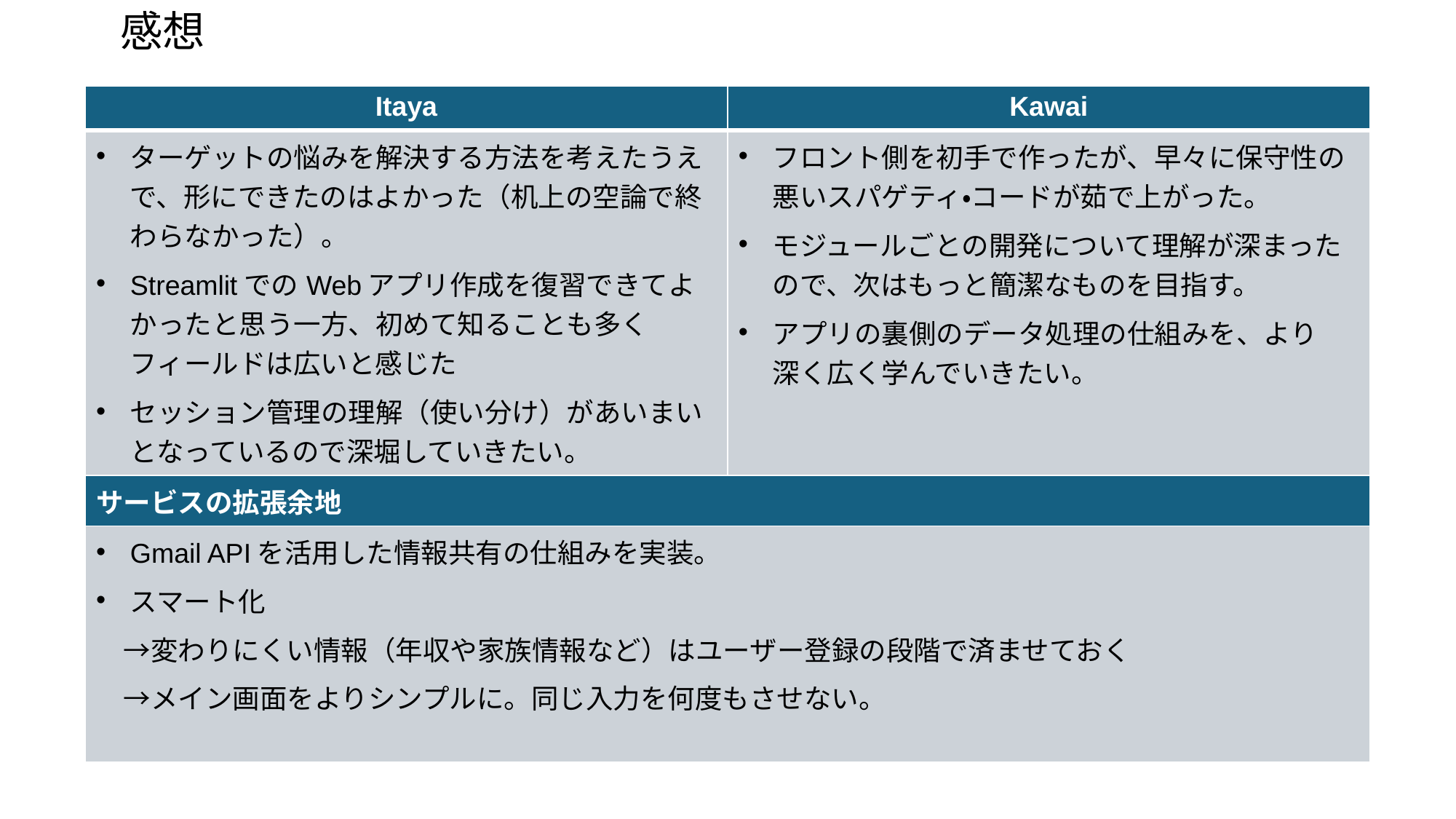

# 感想
| Itaya | Kawai |
| --- | --- |
| ターゲットの悩みを解決する方法を考えたうえで、形にできたのはよかった（机上の空論で終わらなかった）。 StreamlitでのWebアプリ作成を復習できてよかったと思う一方、初めて知ることも多くフィールドは広いと感じた セッション管理の理解（使い分け）があいまいとなっているので深堀していきたい。 | フロント側を初手で作ったが、早々に保守性の悪いスパゲティ・コードが茹で上がった。 モジュールごとの開発について理解が深まったので、次はもっと簡潔なものを目指す。 アプリの裏側のデータ処理の仕組みを、より 深く広く学んでいきたい。 |
| サービスの拡張余地 |  |
| Gmail APIを活用した情報共有の仕組みを実装。 スマート化 　→変わりにくい情報（年収や家族情報など）はユーザー登録の段階で済ませておく 　→メイン画面をよりシンプルに。同じ入力を何度もさせない。 |  |